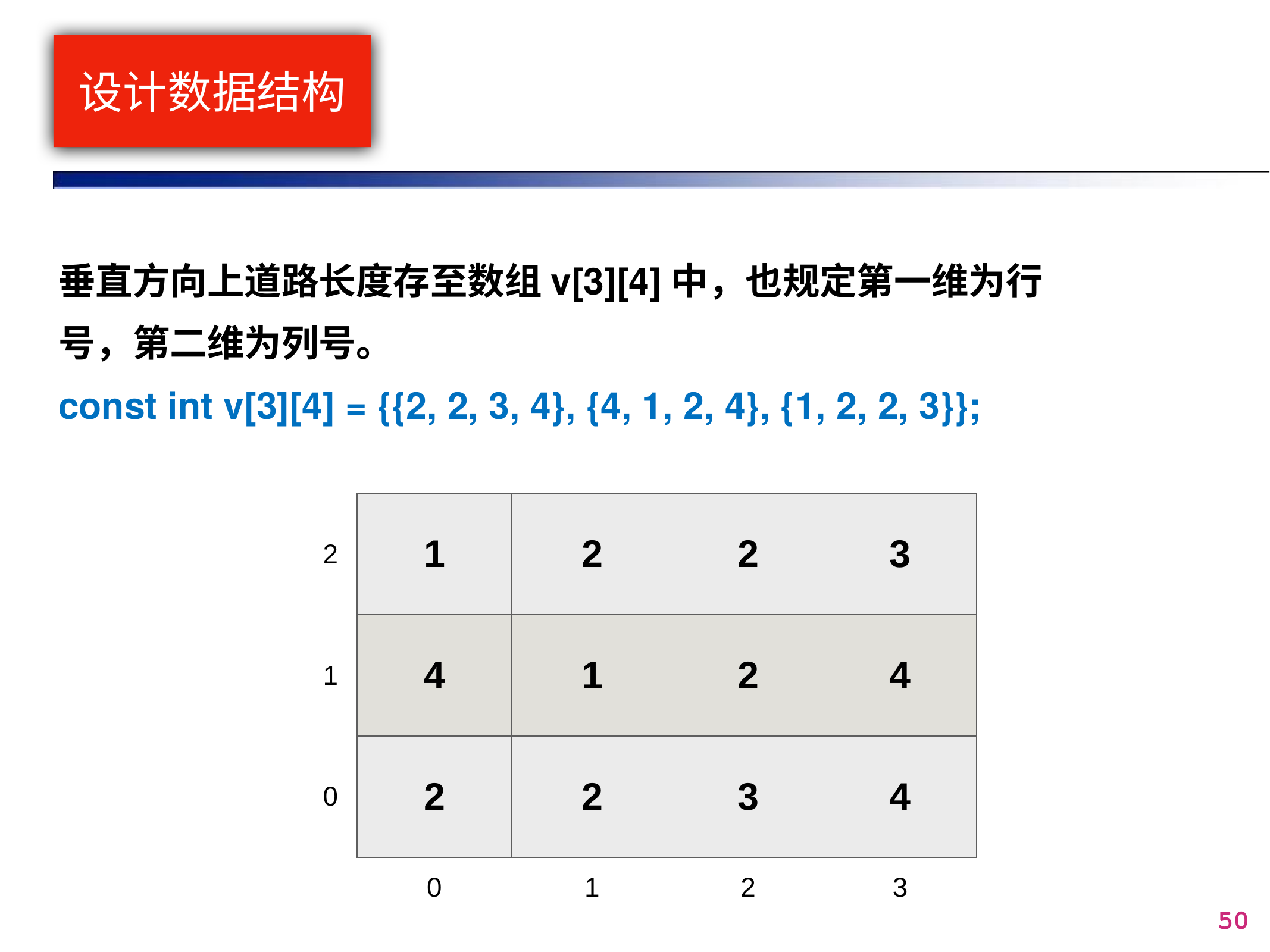

# 设计数据结构
垂直方向上道路长度存至数组v[3][4]中，也规定第一维为行号，第二维为列号。
const int v[3][4] = {{2, 2, 3, 4}, {4, 1, 2, 4}, {1, 2, 2, 3}};
| 2 | 1 | 2 | 2 | 3 |
| --- | --- | --- | --- | --- |
| 1 | 4 | 1 | 2 | 4 |
| 0 | 2 | 2 | 3 | 4 |
|  | 0 | 1 | 2 | 3 |
50